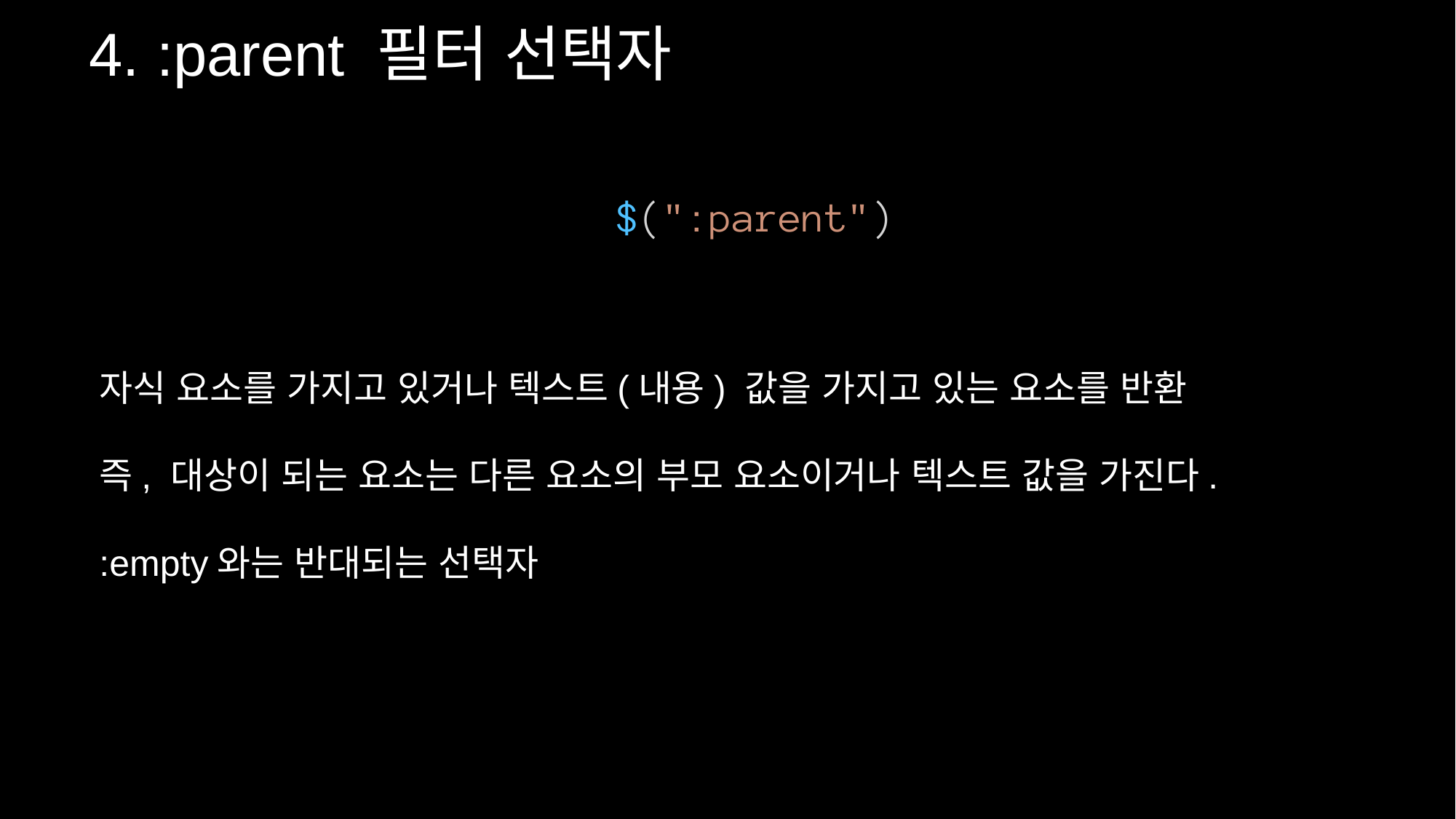

4. :parent 필터 선택자
$(":parent")
자식 요소를 가지고 있거나 텍스트(내용) 값을 가지고 있는 요소를 반환

즉, 대상이 되는 요소는 다른 요소의 부모 요소이거나 텍스트 값을 가진다.

:empty와는 반대되는 선택자